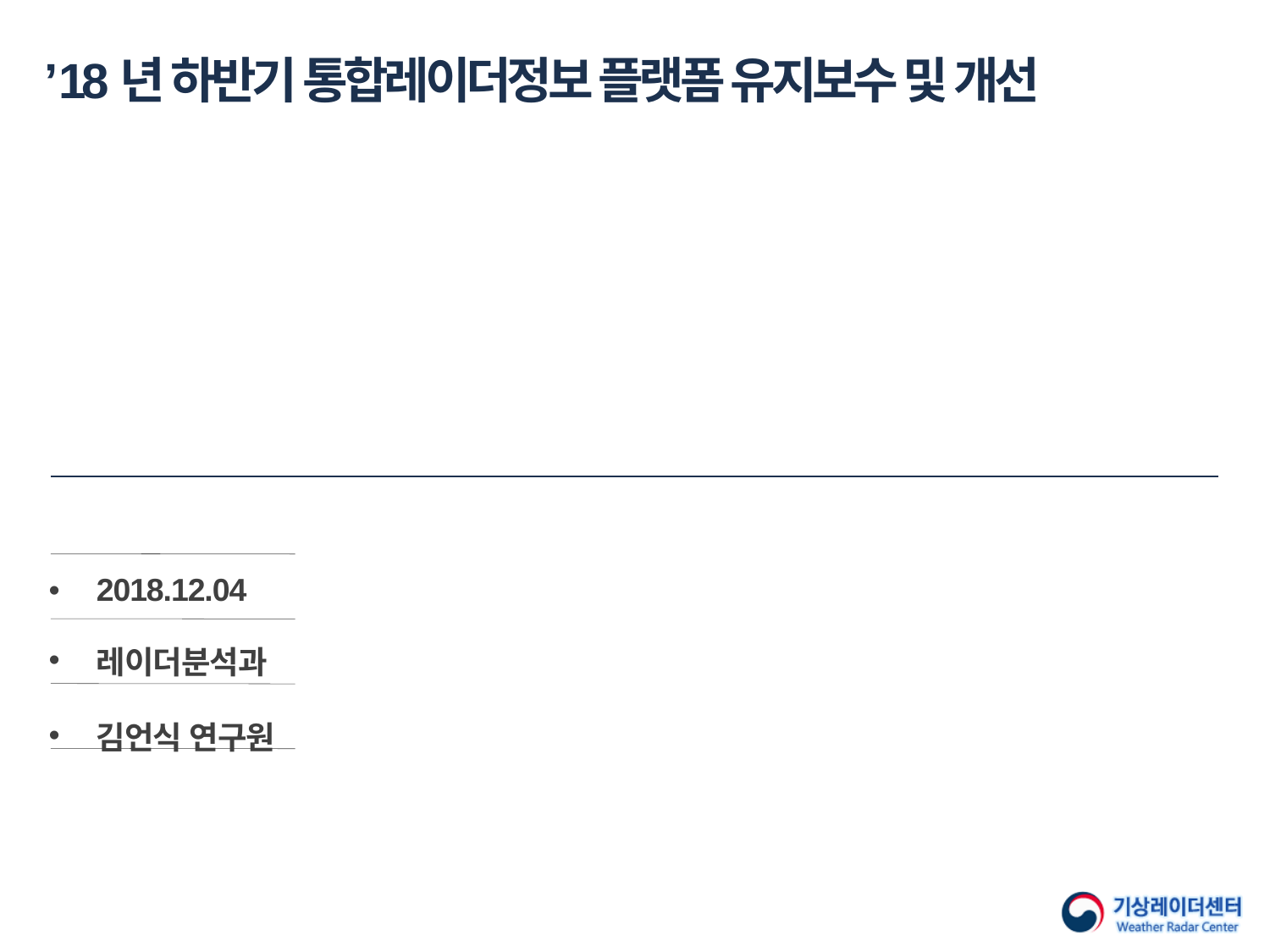

’18년 하반기 통합레이더정보 플랫폼 유지보수 및 개선
2018.12.04
레이더분석과
김언식 연구원